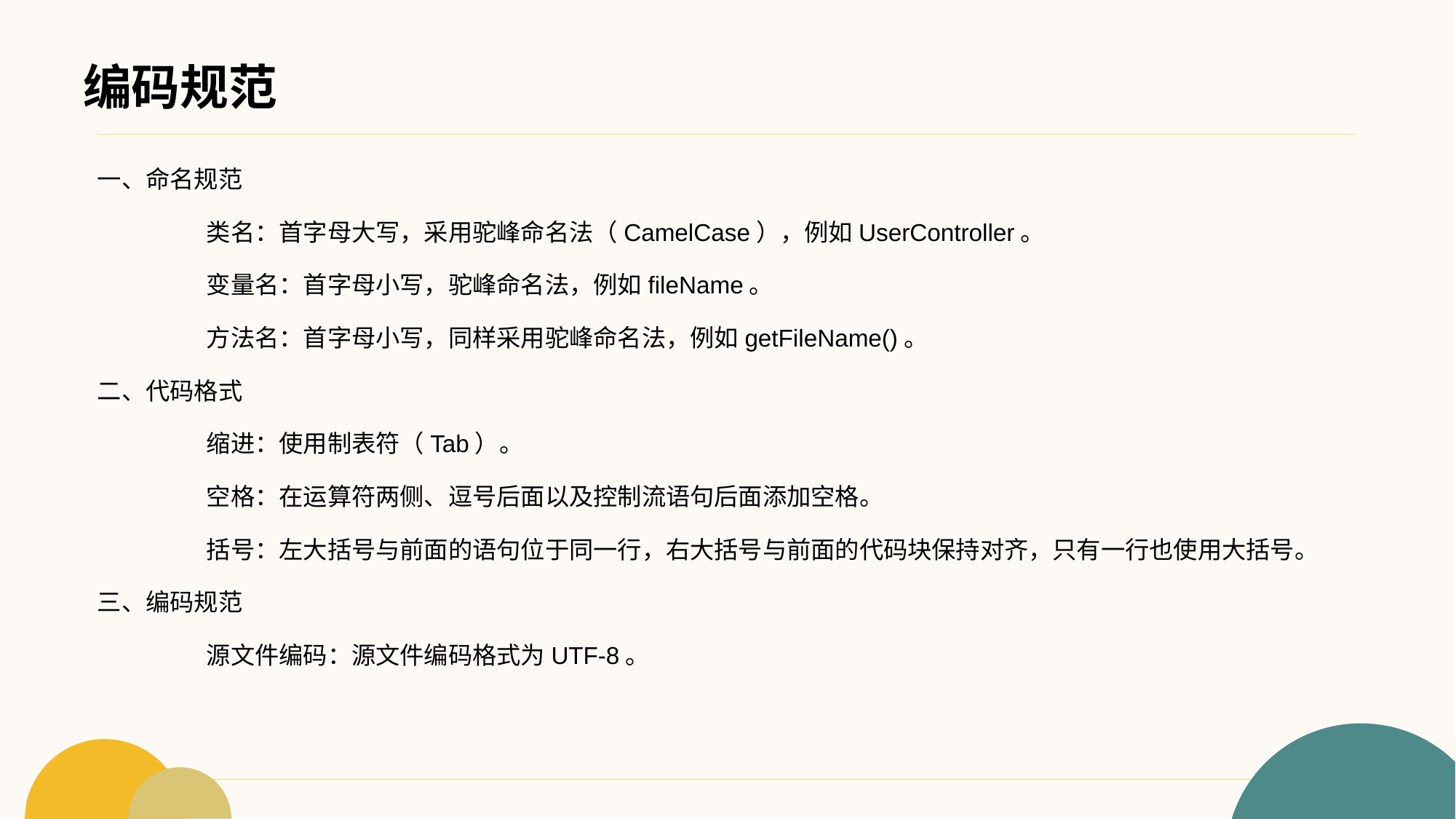

# 编码规范
一、命名规范
	类名：首字母大写，采用驼峰命名法（CamelCase），例如UserController。
	变量名：首字母小写，驼峰命名法，例如fileName。
	方法名：首字母小写，同样采用驼峰命名法，例如getFileName()。
二、代码格式
	缩进：使用制表符（Tab）。
	空格：在运算符两侧、逗号后面以及控制流语句后面添加空格。
	括号：左大括号与前面的语句位于同一行，右大括号与前面的代码块保持对齐，只有一行也使用大括号。
三、编码规范
	源文件编码：源文件编码格式为UTF-8。